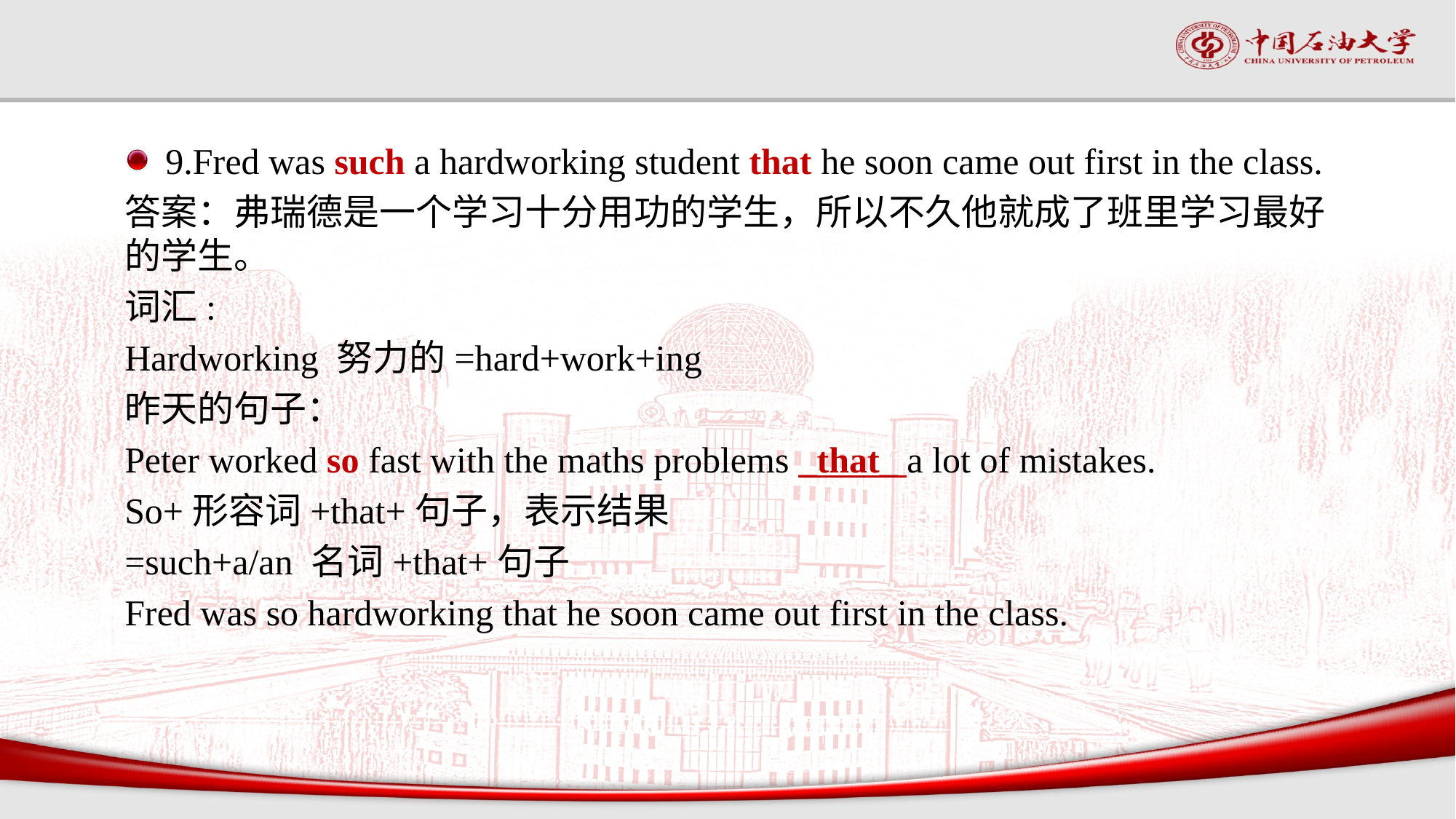

#
9.Fred was such a hardworking student that he soon came out first in the class.
答案：弗瑞德是一个学习十分用功的学生，所以不久他就成了班里学习最好的学生。
词汇:
Hardworking 努力的=hard+work+ing
昨天的句子：
Peter worked so fast with the maths problems _that_ a lot of mistakes.
So+形容词+that+句子，表示结果
=such+a/an 名词+that+句子
Fred was so hardworking that he soon came out first in the class.